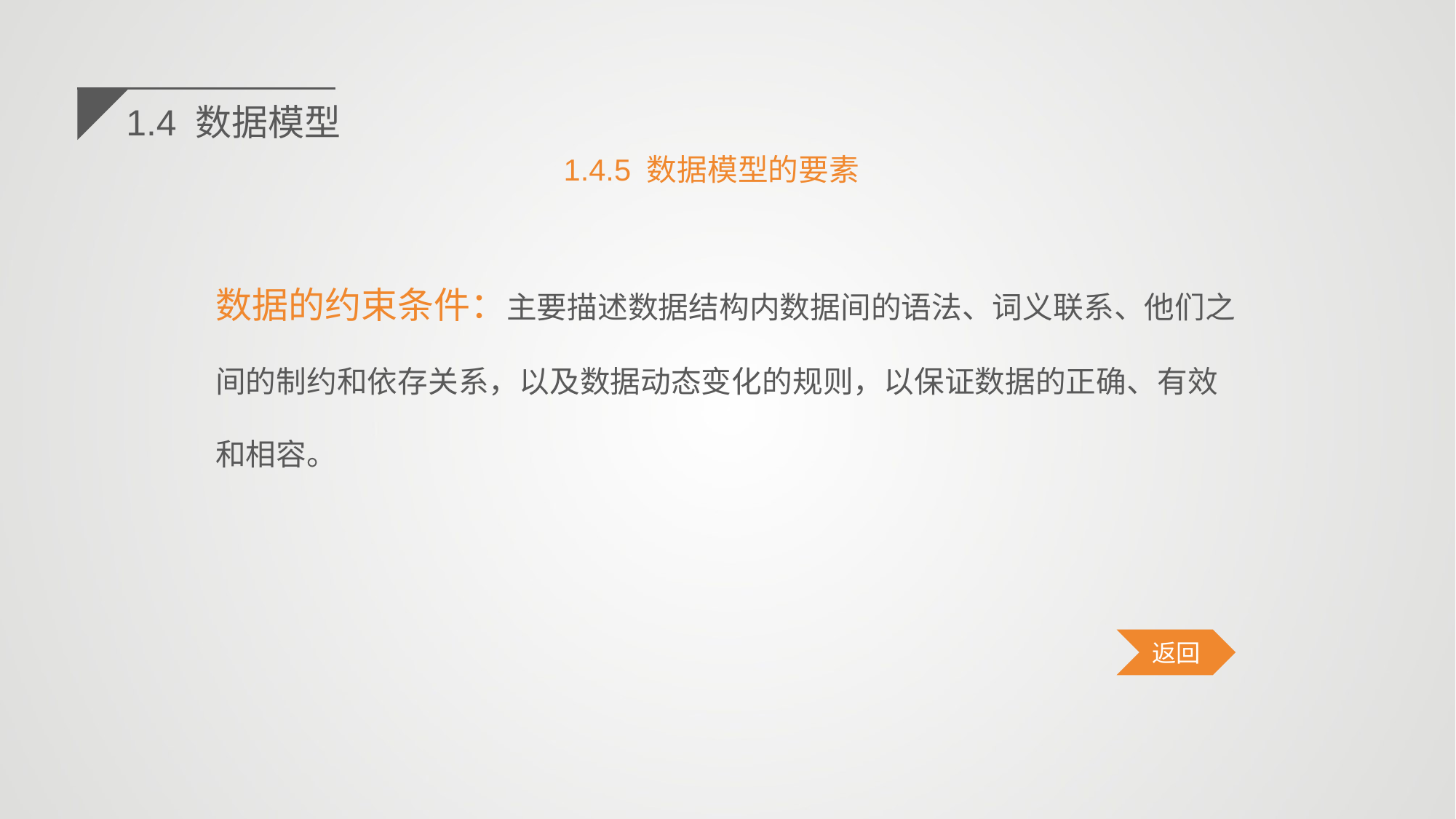

1.4 数据模型

1.4.5 数据模型的要素
数据的约束条件：主要描述数据结构内数据间的语法、词义联系、他们之间的制约和依存关系，以及数据动态变化的规则，以保证数据的正确、有效和相容。
返回